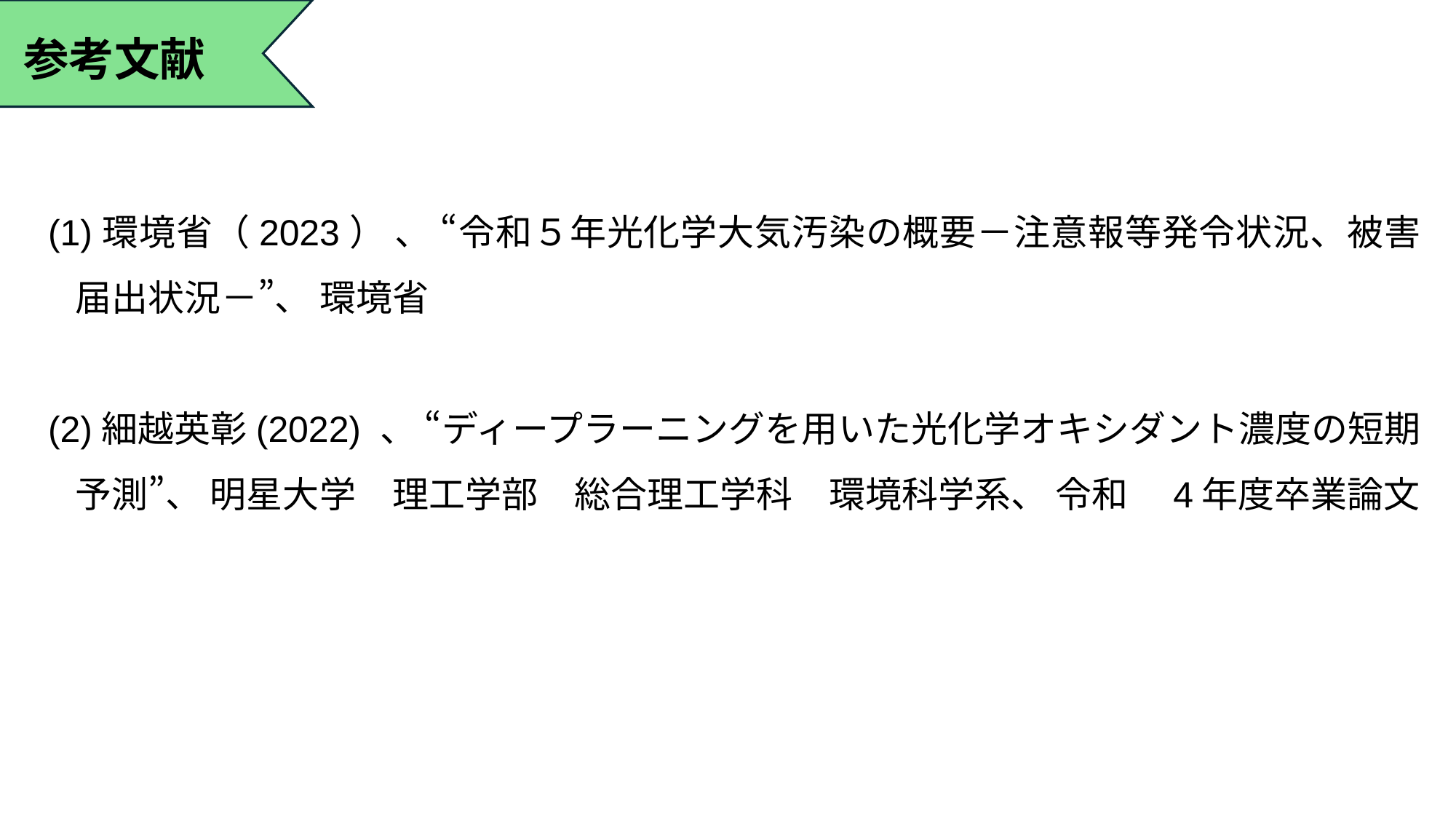

参考文献
(1)環境省（2023） 、 “令和５年光化学大気汚染の概要－注意報等発令状況、被害届出状況－”、 環境省

(2)細越英彰(2022) 、 “ディープラーニングを用いた光化学オキシダント濃度の短期予測”、 明星大学　理工学部　総合理工学科　環境科学系、 令和　4年度卒業論文